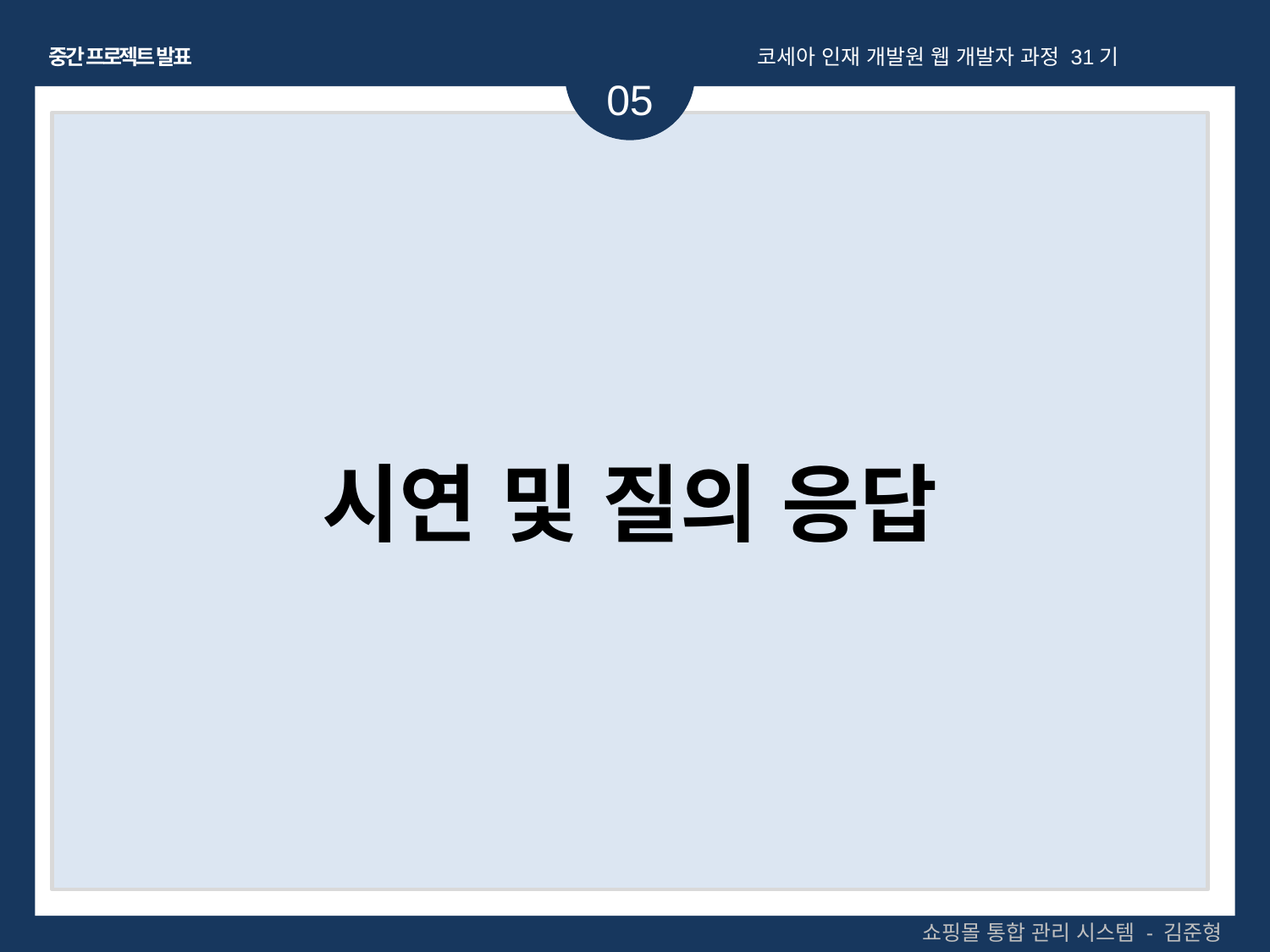

중간 프로젝트 발표
코세아 인재 개발원 웹 개발자 과정 31기
05

시연 및 질의 응답

쇼핑몰 통합 관리 시스템 - 김준형